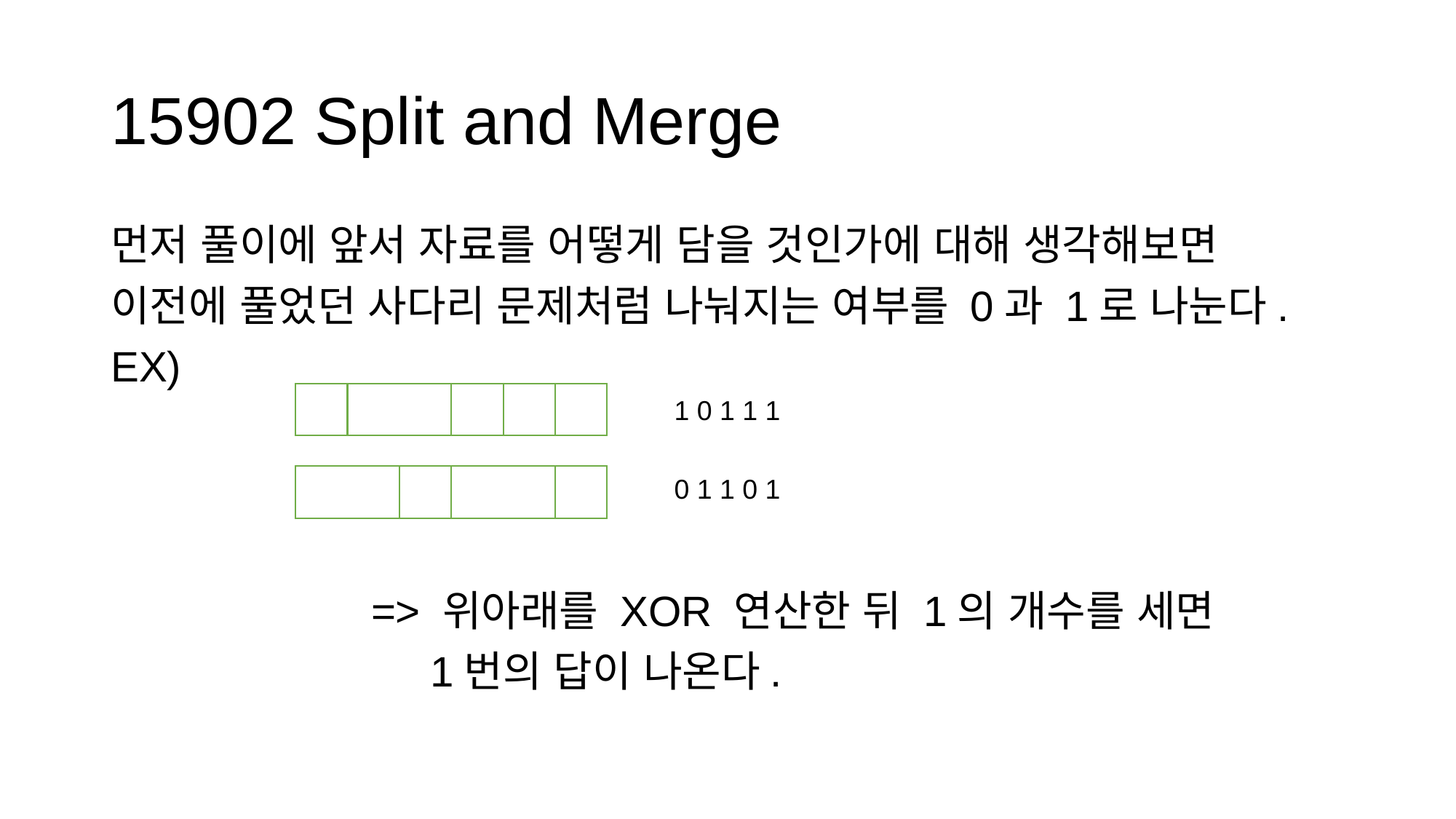

# 15902 Split and Merge
먼저 풀이에 앞서 자료를 어떻게 담을 것인가에 대해 생각해보면
이전에 풀었던 사다리 문제처럼 나눠지는 여부를 0과 1로 나눈다.
EX)

                      => 위아래를 XOR 연산한 뒤 1의 개수를 세면
                           1번의 답이 나온다.

1 0 1 1 1

0 1 1 0 1